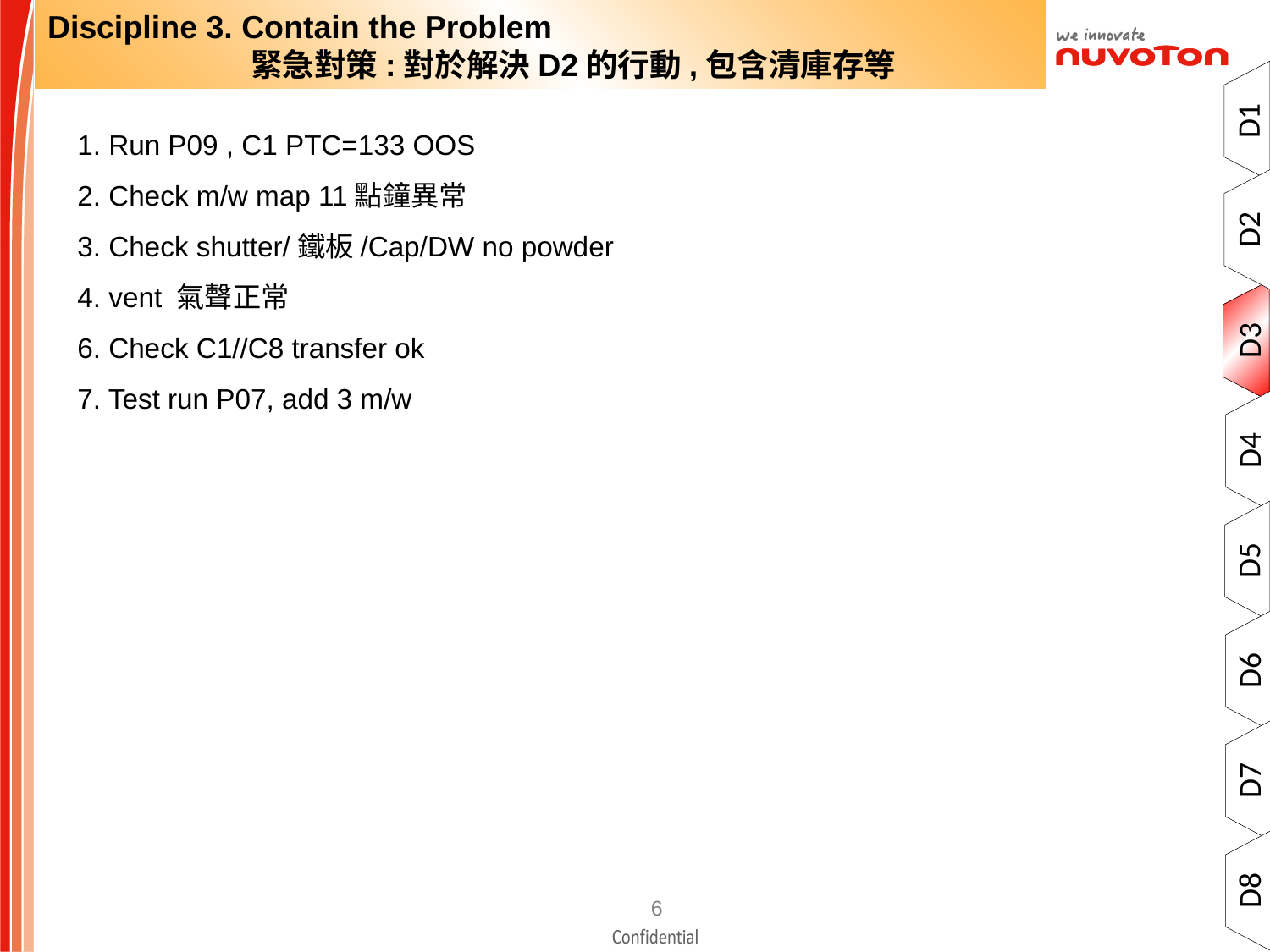

Discipline 3. Contain the Problem
                      緊急對策:對於解決D2的行動,包含清庫存等
D1

1. Run P09 , C1 PTC=133 OOS
2. Check m/w map 11點鐘異常
3. Check shutter/鐵板/Cap/DW no powder
4. vent 氣聲正常
6. Check C1//C8 transfer ok
7. Test run P07, add 3 m/w
D2

D3

D4

D5

D6

D7

D8

6